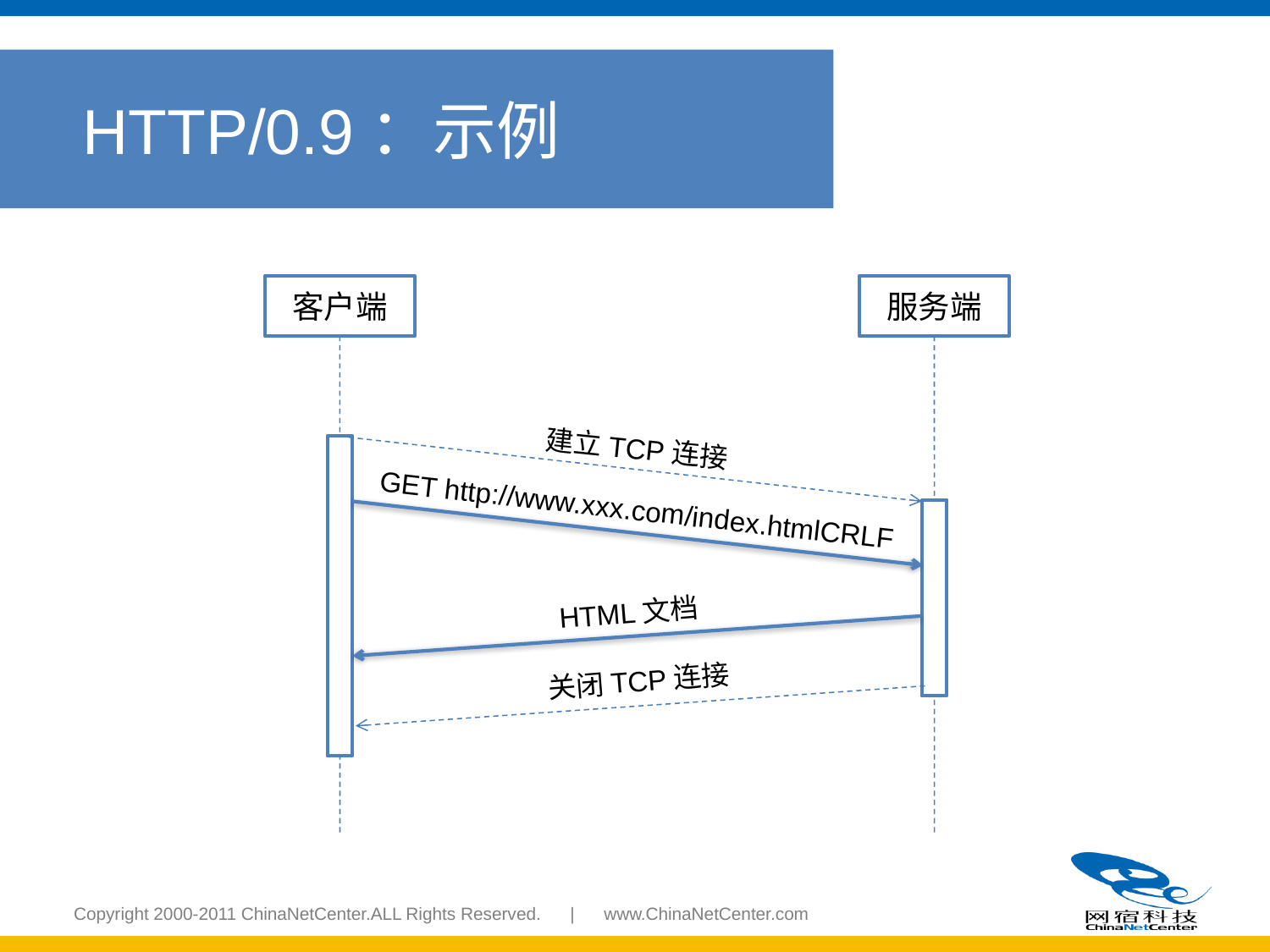

HTTP/0.9：示例
客户端
服务端
建立TCP连接

GET http://www.xxx.com/index.htmlCRLF

HTML文档
关闭TCP连接